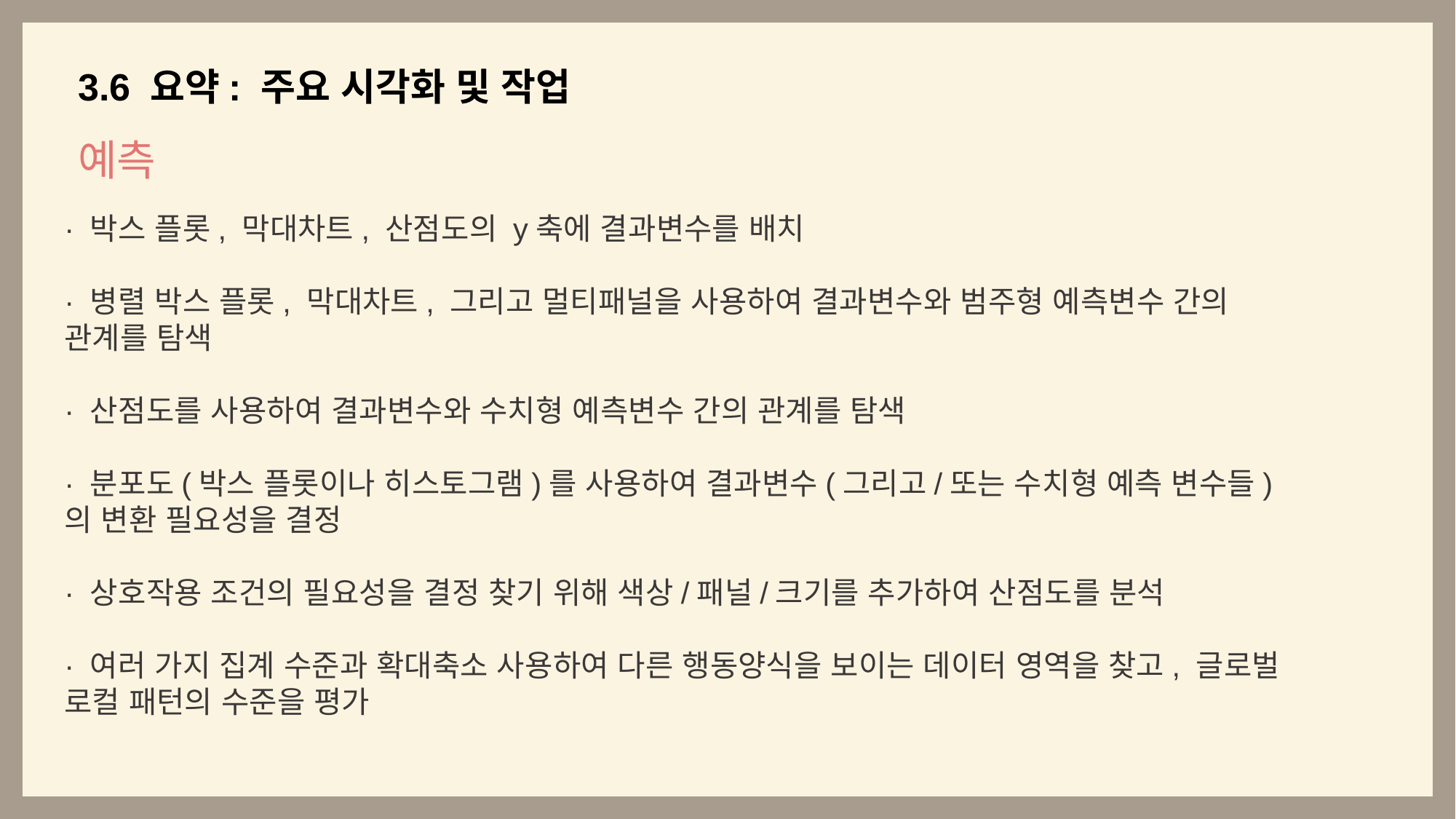

3.6 요약: 주요 시각화 및 작업
예측
· 박스 플롯, 막대차트, 산점도의 y축에 결과변수를 배치

· 병렬 박스 플롯, 막대차트, 그리고 멀티패널을 사용하여 결과변수와 범주형 예측변수 간의 관계를 탐색

· 산점도를 사용하여 결과변수와 수치형 예측변수 간의 관계를 탐색

· 분포도(박스 플롯이나 히스토그램)를 사용하여 결과변수(그리고/또는 수치형 예측 변수들)의 변환 필요성을 결정

· 상호작용 조건의 필요성을 결정 찾기 위해 색상/패널/크기를 추가하여 산점도를 분석

· 여러 가지 집계 수준과 확대축소 사용하여 다른 행동양식을 보이는 데이터 영역을 찾고, 글로벌 로컬 패턴의 수준을 평가